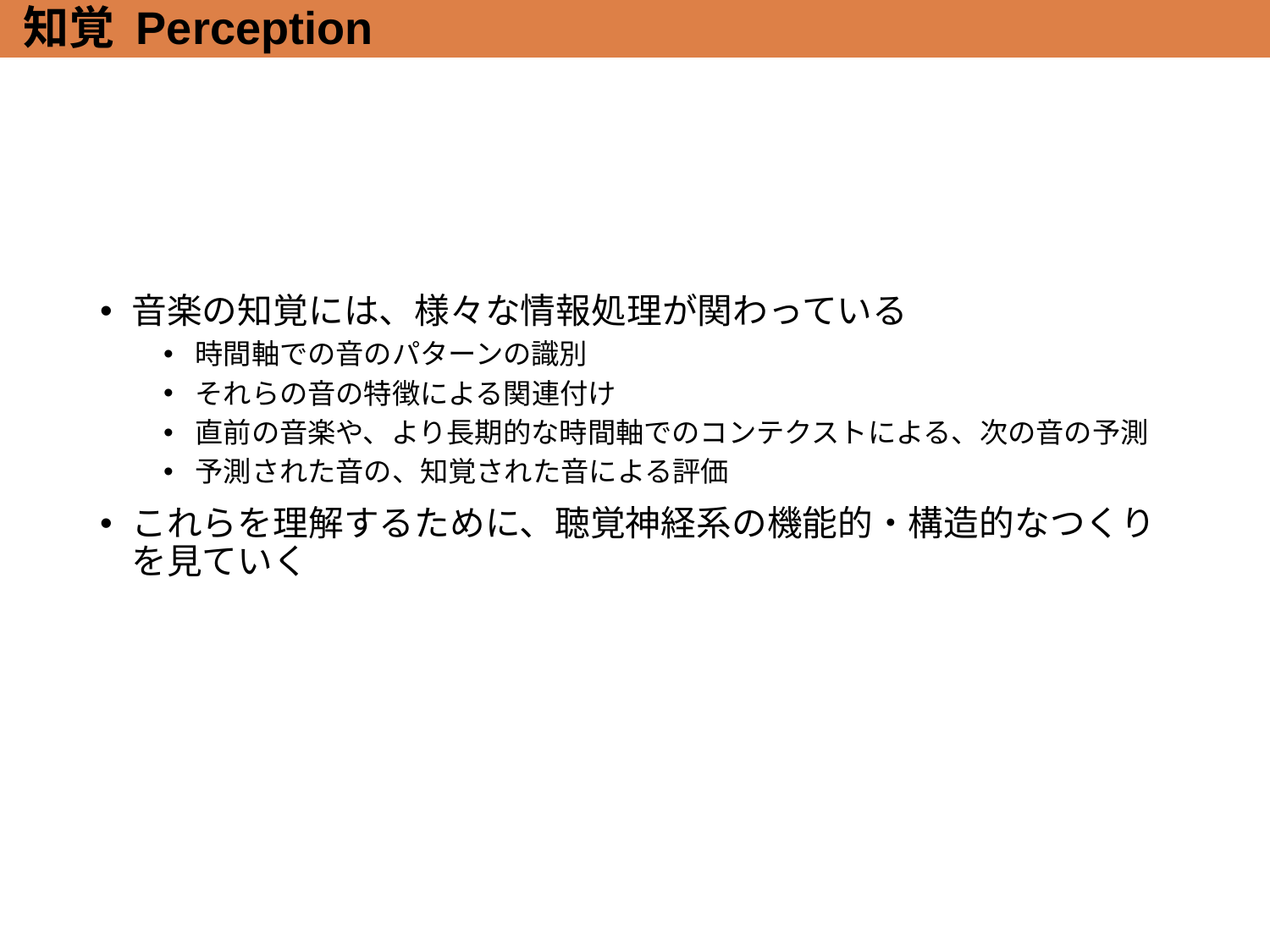

# 知覚 Perception
音楽の知覚には、様々な情報処理が関わっている
時間軸での音のパターンの識別
それらの音の特徴による関連付け
直前の音楽や、より長期的な時間軸でのコンテクストによる、次の音の予測
予測された音の、知覚された音による評価
これらを理解するために、聴覚神経系の機能的・構造的なつくりを見ていく